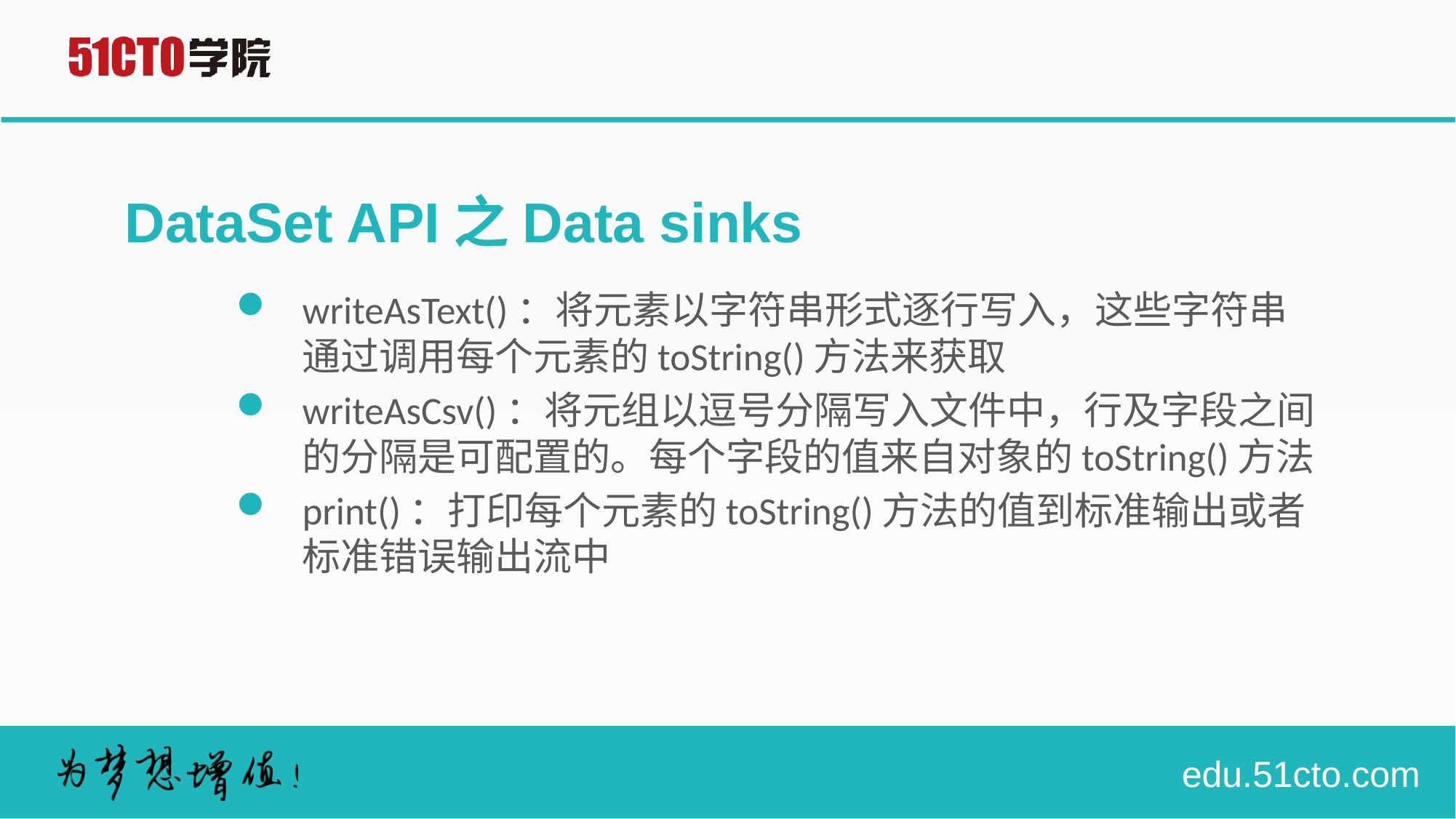

# DataSet API之Data sinks
writeAsText()：将元素以字符串形式逐行写入，这些字符串通过调用每个元素的toString()方法来获取
writeAsCsv()：将元组以逗号分隔写入文件中，行及字段之间的分隔是可配置的。每个字段的值来自对象的toString()方法
print()：打印每个元素的toString()方法的值到标准输出或者标准错误输出流中